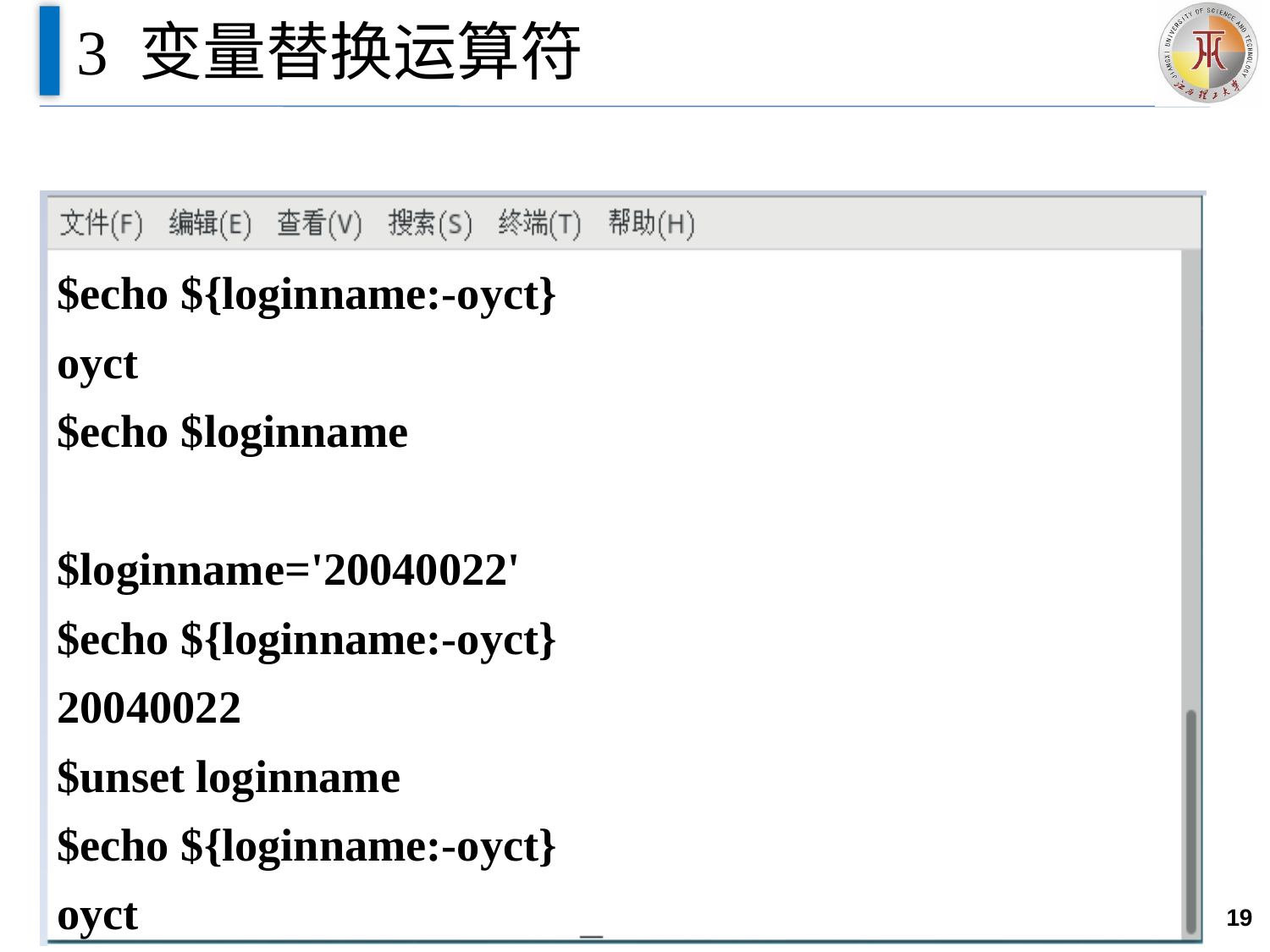

# 3 变量替换运算符

$echo ${loginname:-oyct}
oyct
$echo $loginname

$loginname='20040022'
$echo ${loginname:-oyct}
20040022
$unset loginname
$echo ${loginname:-oyct}
oyct
19